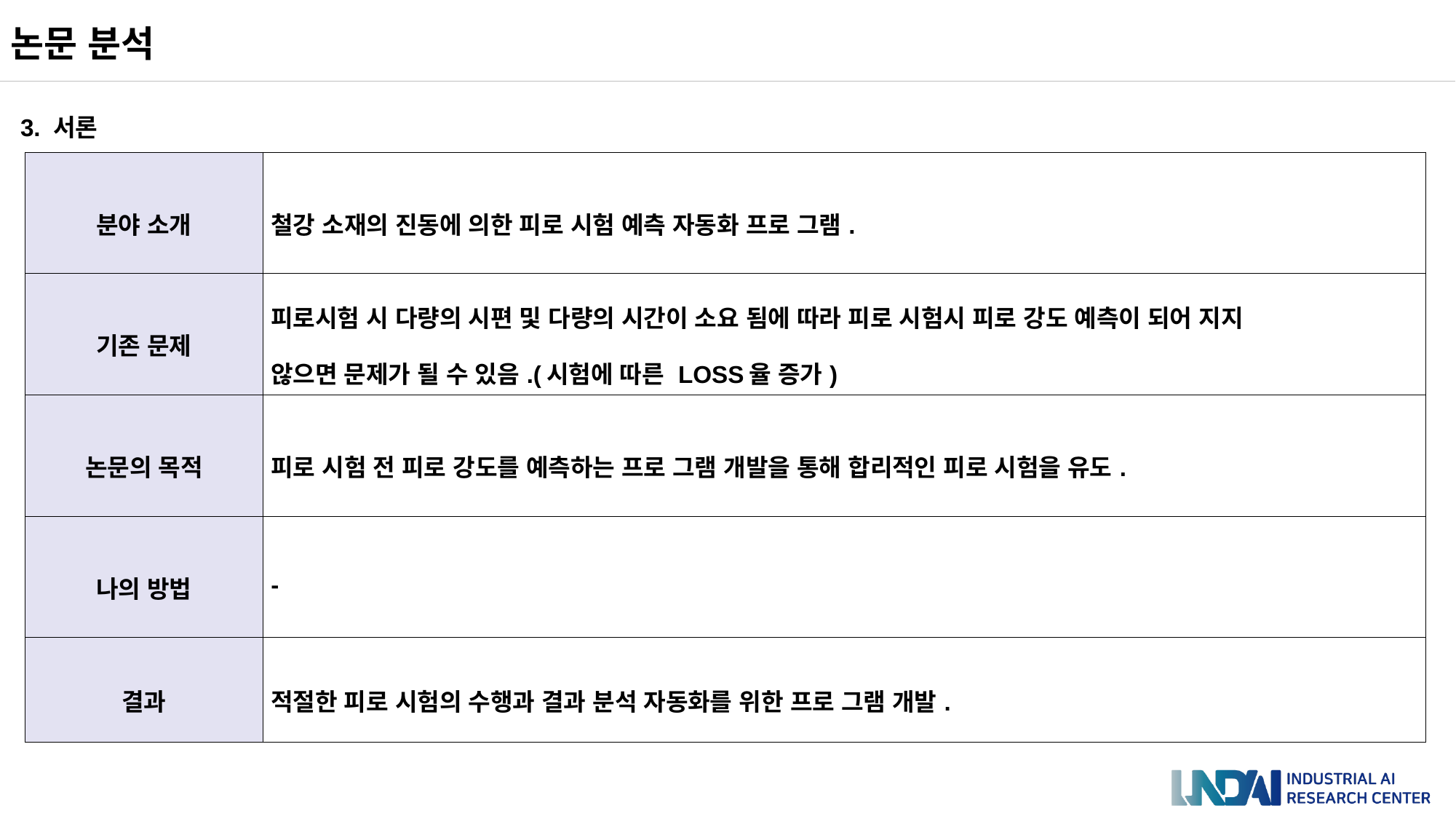

논문 분석
3. 서론

| 분야 소개 | 철강 소재의 진동에 의한 피로 시험 예측 자동화 프로 그램. |
| --- | --- |
| 기존 문제 | 피로시험 시 다량의 시편 및 다량의 시간이 소요 됨에 따라 피로 시험시 피로 강도 예측이 되어 지지 않으면 문제가 될 수 있음.(시험에 따른 LOSS율 증가) |
| 논문의 목적 | 피로 시험 전 피로 강도를 예측하는 프로 그램 개발을 통해 합리적인 피로 시험을 유도. |
| 나의 방법 | - |
| 결과 | 적절한 피로 시험의 수행과 결과 분석 자동화를 위한 프로 그램 개발. |